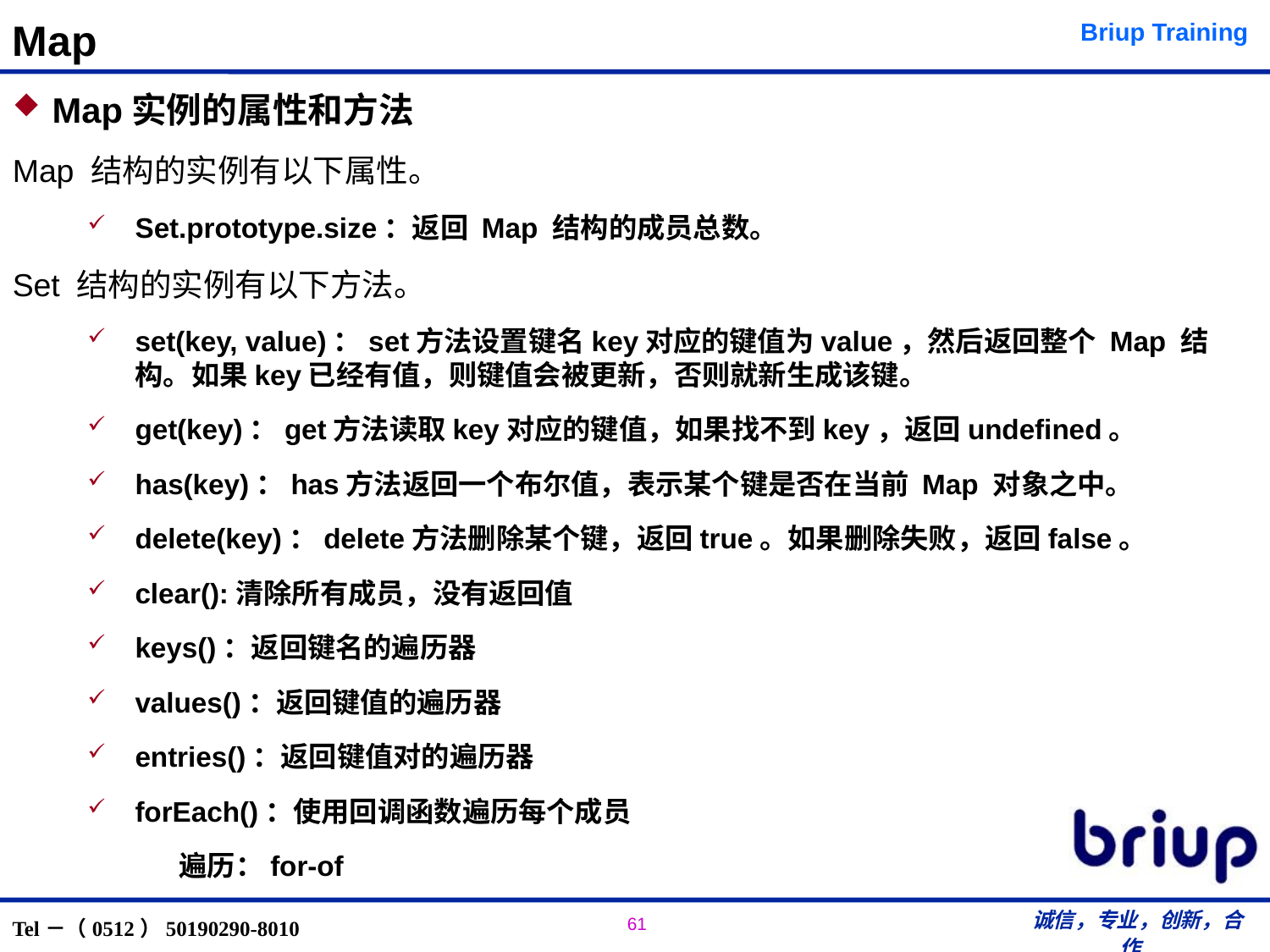

# Map
Map实例的属性和方法
Map 结构的实例有以下属性。
Set.prototype.size：返回 Map 结构的成员总数。
Set 结构的实例有以下方法。
set(key, value)：set方法设置键名key对应的键值为value，然后返回整个 Map 结构。如果key已经有值，则键值会被更新，否则就新生成该键。
get(key)：get方法读取key对应的键值，如果找不到key，返回undefined。
has(key)：has方法返回一个布尔值，表示某个键是否在当前 Map 对象之中。
delete(key)：delete方法删除某个键，返回true。如果删除失败，返回false。
clear():清除所有成员，没有返回值
keys()：返回键名的遍历器
values()：返回键值的遍历器
entries()：返回键值对的遍历器
forEach()：使用回调函数遍历每个成员
		遍历：for-of